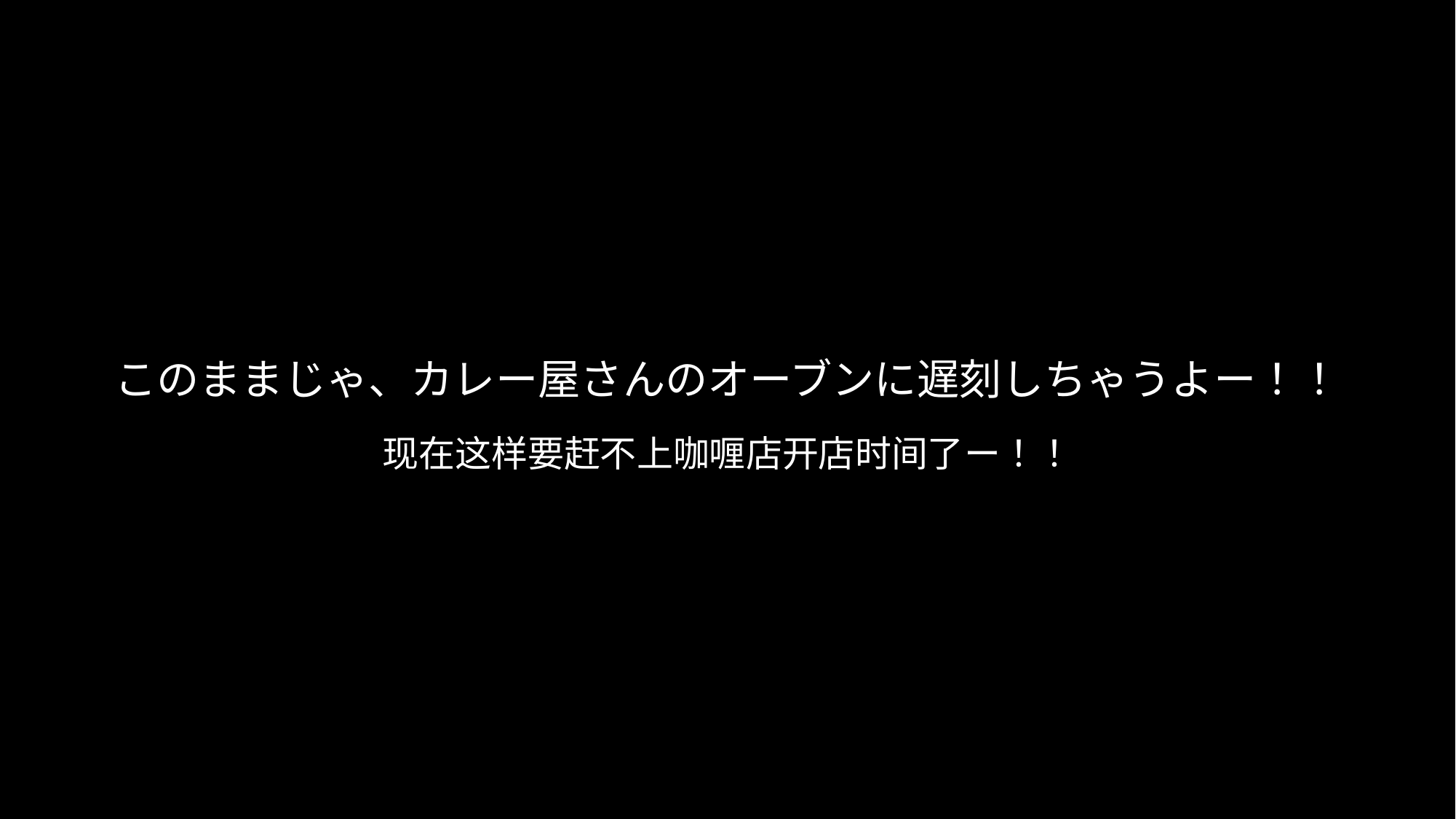

# このままじゃ、カレー屋さんのオーブンに遅刻しちゃうよー！！
现在这样要赶不上咖喱店开店时间了ー！！